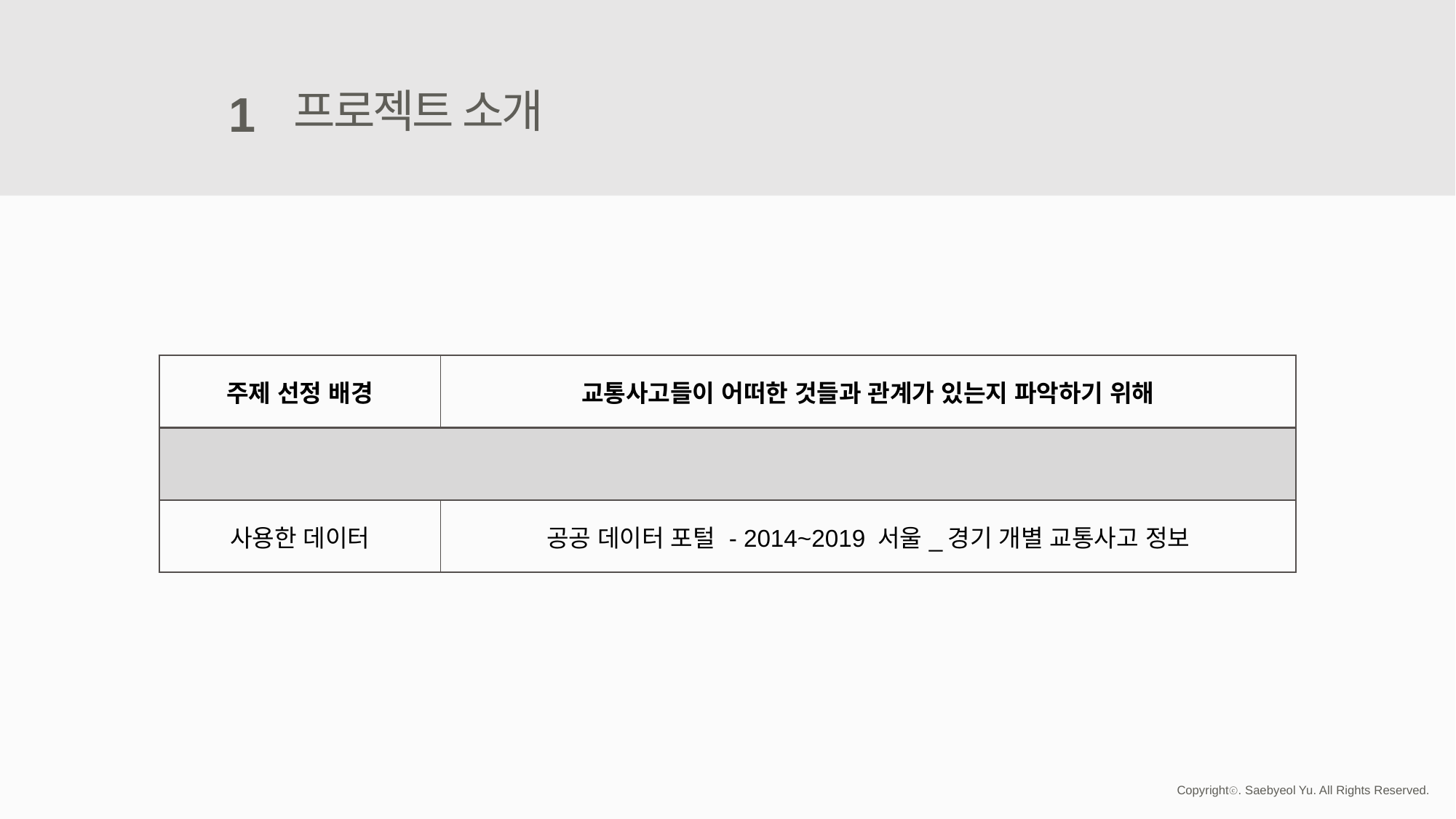

프로젝트 소개
1
| 주제 선정 배경 | 교통사고들이 어떠한 것들과 관계가 있는지 파악하기 위해 |
| --- | --- |
|  |  |
| 사용한 데이터 | 공공 데이터 포털 - 2014~2019 서울\_경기 개별 교통사고 정보 |